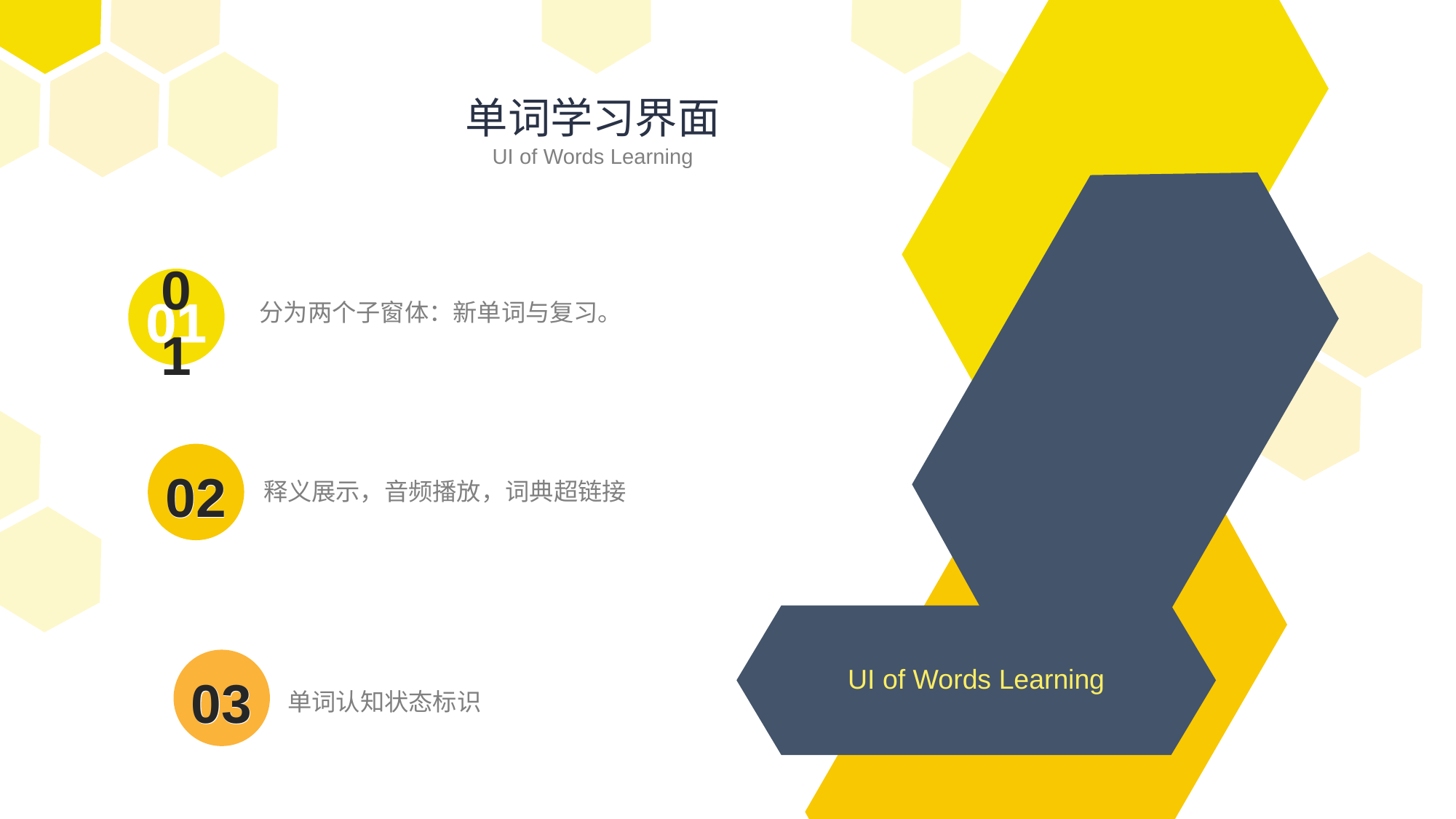

单词学习界面
UI of Words Learning

01
01
分为两个子窗体：新单词与复习。

02
02
释义展示，音频播放，词典超链接

UI of Words Learning
03
03
单词认知状态标识